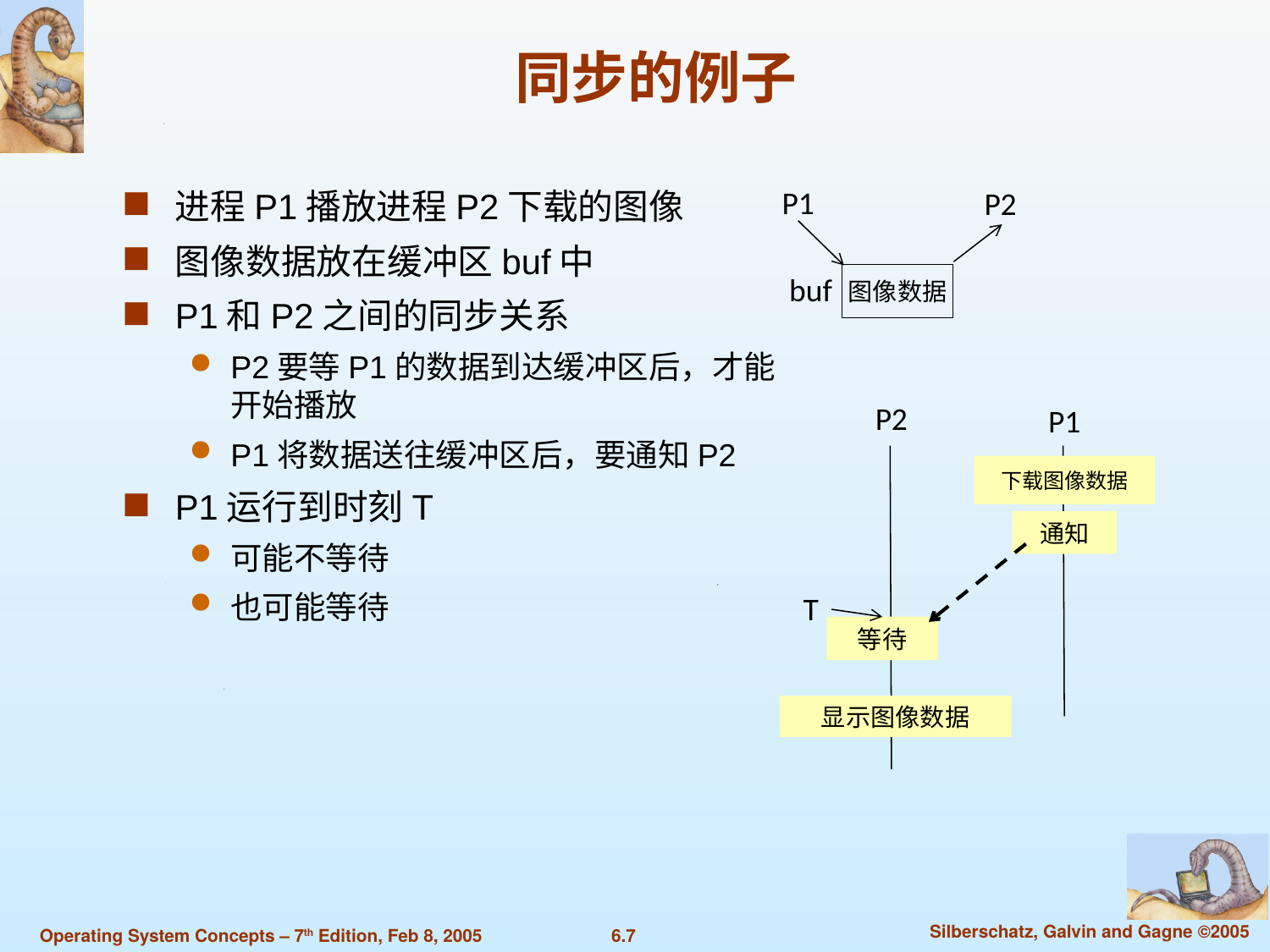

# 同步的例子
P1
P2
buf
图像数据
进程P1播放进程P2下载的图像
图像数据放在缓冲区buf中
P1和P2之间的同步关系
P2要等P1的数据到达缓冲区后，才能开始播放
P1将数据送往缓冲区后，要通知P2
P1运行到时刻T
可能不等待
也可能等待
P2
P1
下载图像数据
通知
T
等待
显示图像数据